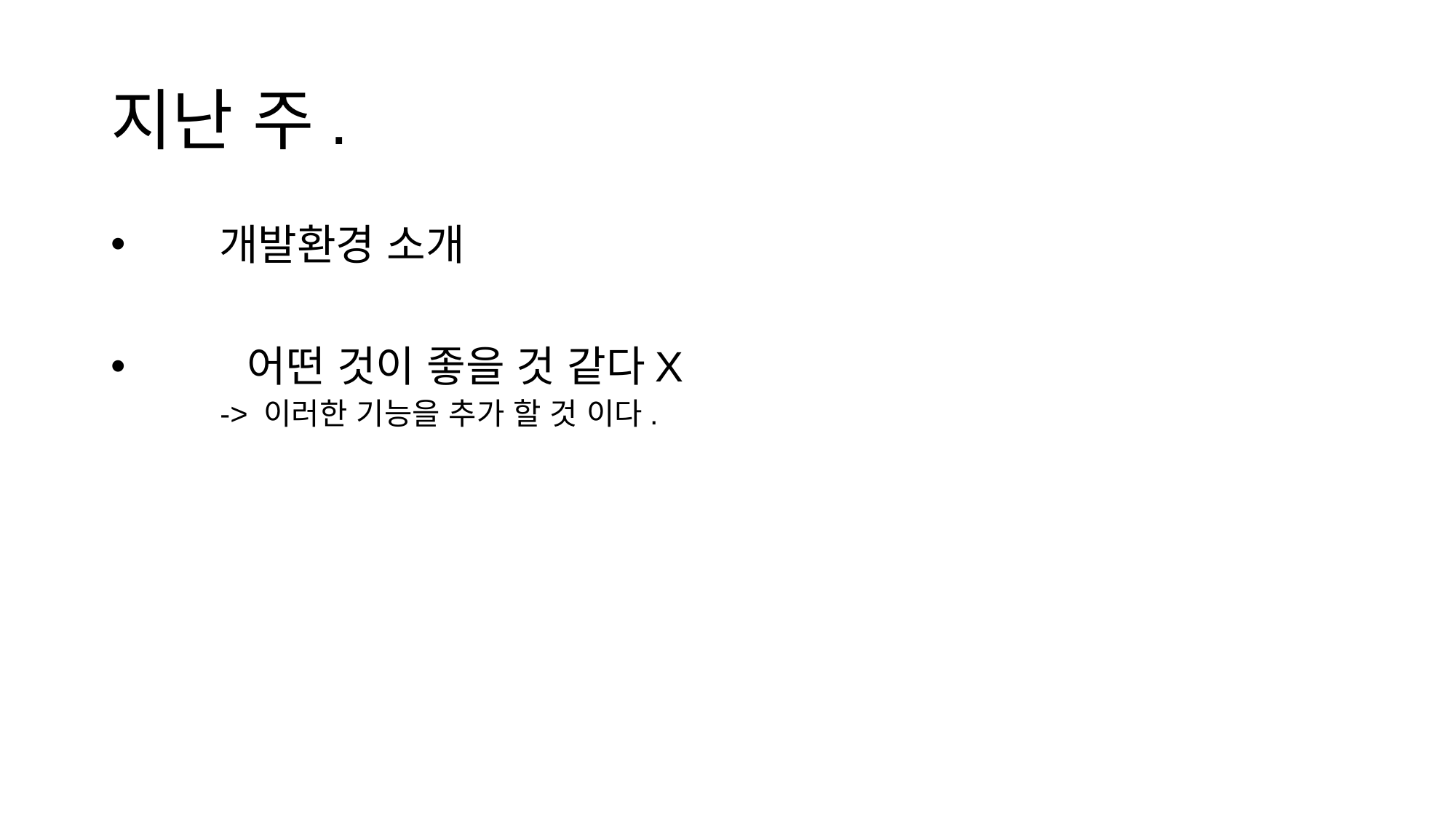

# 지난 주.
      개발환경 소개

	어떤 것이 좋을 것 같다X
-> 이러한 기능을 추가 할 것 이다.